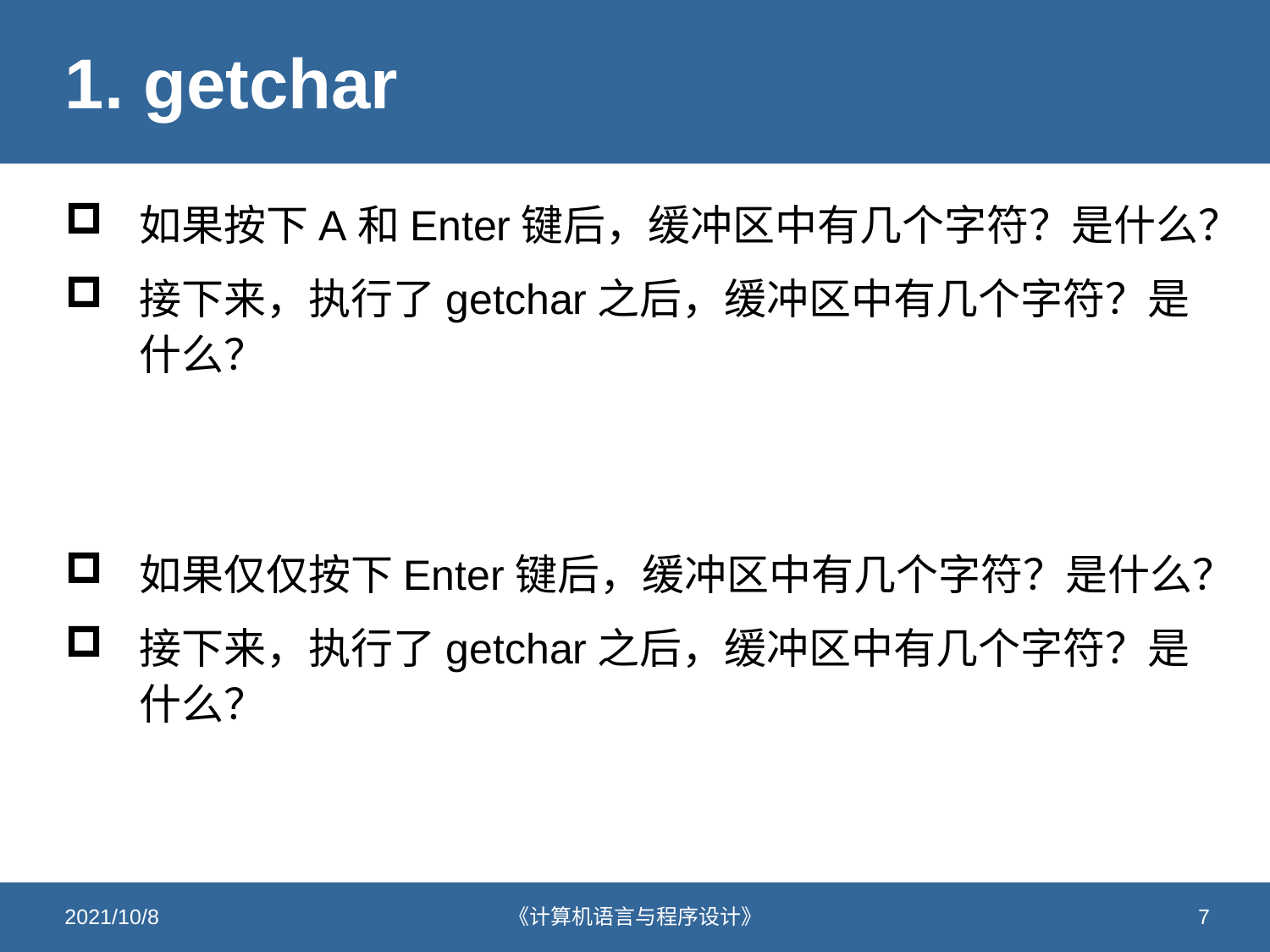

# 1. getchar
如果按下A和Enter键后，缓冲区中有几个字符？是什么？
接下来，执行了getchar之后，缓冲区中有几个字符？是什么？

如果仅仅按下Enter键后，缓冲区中有几个字符？是什么？
接下来，执行了getchar之后，缓冲区中有几个字符？是什么？
2021/10/8
《计算机语言与程序设计》
7